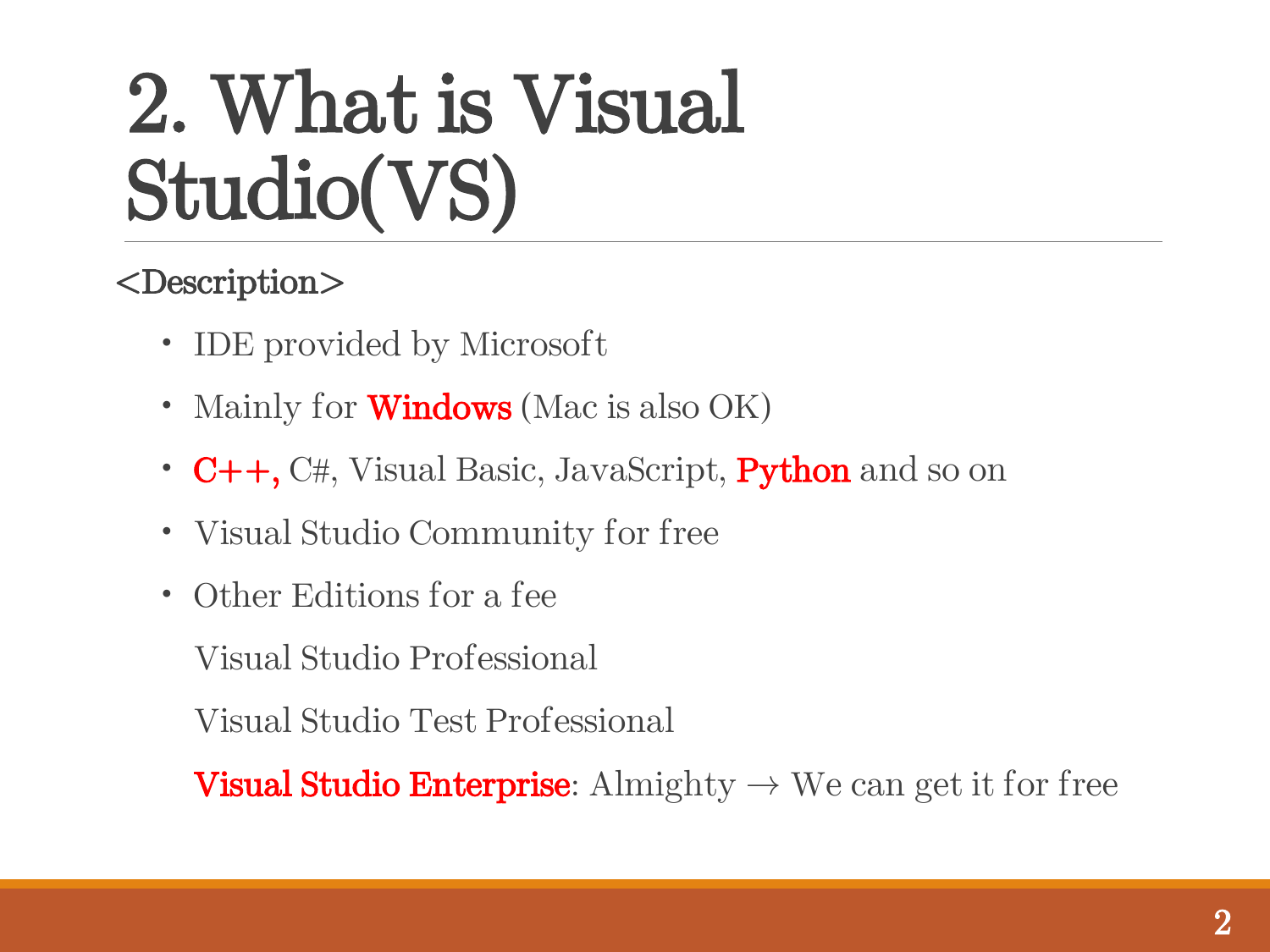

# 2. What is Visual Studio(VS)
<Description>
　・IDE provided by Microsoft
　・Mainly for Windows (Mac is also OK)
　・C++, C#, Visual Basic, JavaScript, Python and so on
　・Visual Studio Community for free
　・Other Editions for a fee
　　Visual Studio Professional
　　Visual Studio Test Professional
　　Visual Studio Enterprise: Almighty → We can get it for free
2